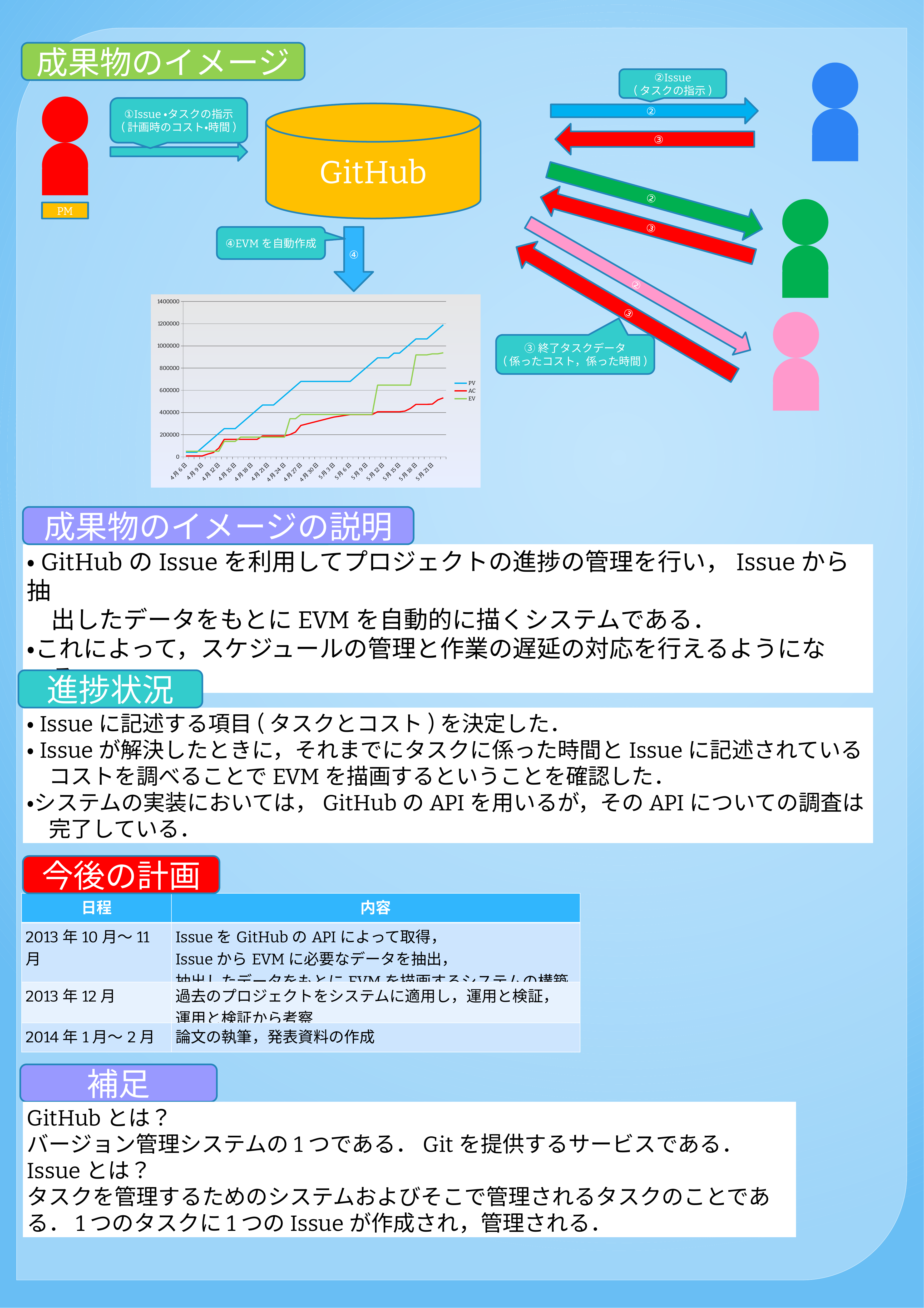

成果物のイメージ

②Issue
(タスクの指示)

②
①Issue・タスクの指示
(計画時のコスト・時間)
GitHub
③

②

PM
③
④EVMを自動作成
④
②

### Chart

| Category |  |  |  |
|---|---|---|---|
| 41005 | 42500.0 | 9250.0 | 51000.0 |
| 41006 | 42500.0 | 9250.0 | 51000.0 |
| 41007 | 42500.0 | 9250.0 | 51000.0 |
| 41008 | 85000.0 | 9250.0 | 51000.0 |
| 41009 | 127500.0 | 26250.0 | 51000.0 |
| 41010 | 170000.0 | 39400.0 | 51000.0 |
| 41011 | 212500.0 | 79305.0 | 51000.0 |
| 41012 | 255000.0 | 158705.0 | 140250.0 |
| 41013 | 255000.0 | 158705.0 | 140250.0 |
| 41014 | 255000.0 | 158705.0 | 140250.0 |
| 41015 | 297500.0 | 158705.0 | 178500.0 |
| 41016 | 340000.0 | 158705.0 | 178500.0 |
| 41017 | 382500.0 | 158705.0 | 178500.0 |
| 41018 | 425000.0 | 158705.0 | 178500.0 |
| 41019 | 467500.0 | 189355.0 | 178500.0 |
| 41020 | 467500.0 | 189355.0 | 178500.0 |
| 41021 | 467500.0 | 189355.0 | 178500.0 |
| 41022 | 510000.0 | 189355.0 | 178500.0 |
| 41023 | 552500.0 | 189355.0 | 178500.0 |
| 41024 | 595000.0 | 201475.0 | 344250.0 |
| 41025 | 637500.0 | 224170.0 | 344250.0 |
| 41026 | 680000.0 | 283840.0 | 382500.0 |
| 41027 | 680000.0 | 296340.0 | 382500.0 |
| 41028 | 680000.0 | 308840.0 | 382500.0 |
| 41029 | 680000.0 | 321340.0 | 382500.0 |
| 41030 | 680000.0 | 333840.0 | 382500.0 |
| 41031 | 680000.0 | 346340.0 | 382500.0 |
| 41032 | 680000.0 | 358840.0 | 382500.0 |
| 41033 | 680000.0 | 366340.0 | 382500.0 |
| 41034 | 680000.0 | 373840.0 | 382500.0 |
| 41035 | 680000.0 | 381340.0 | 382500.0 |
| 41036 | 722500.0 | 381340.0 | 382500.0 |
| 41037 | 765000.0 | 381340.0 | 382500.0 |
| 41038 | 807500.0 | 381340.0 | 382500.0 |
| 41039 | 850000.0 | 381340.0 | 382500.0 |
| 41040 | 892500.0 | 406840.0 | 647063.0 |
| 41041 | 892500.0 | 406840.0 | 647063.0 |
| 41042 | 892500.0 | 406840.0 | 647063.0 |
| 41043 | 935000.0 | 406840.0 | 647063.0 |
| 41044 | 935000.0 | 406840.0 | 647063.0 |
| 41045 | 977500.0 | 413090.0 | 647063.0 |
| 41046 | 1020000.0 | 436890.0 | 647063.0 |
| 41047 | 1062500.0 | 473375.0 | 919063.0 |
| 41048 | 1062500.0 | 473375.0 | 919063.0 |
| 41049 | 1062500.0 | 473375.0 | 919063.0 |
| 41050 | 1105000.0 | 475975.0 | 928626.0 |
| 41051 | 1147500.0 | 513725.0 | 928626.0 |
| 41052 | 1190000.0 | 532100.0 | 938189.0 |
③

③終了タスクデータ
(係ったコスト，係った時間)
成果物のイメージの説明
・GitHubのIssueを利用してプロジェクトの進捗の管理を行い，Issueから抽
　出したデータをもとにEVMを自動的に描くシステムである．
・これによって，スケジュールの管理と作業の遅延の対応を行えるようにな
　る．
進捗状況
・Issueに記述する項目(タスクとコスト)を決定した．
・Issueが解決したときに，それまでにタスクに係った時間とIssueに記述されている
　コストを調べることでEVMを描画するということを確認した．
・システムの実装においては，GitHubのAPIを用いるが，そのAPIについての調査は
　完了している．
今後の計画
| 日程 | 内容 |
| --- | --- |
| 2013年10月～11月 | IssueをGitHubのAPIによって取得， IssueからEVMに必要なデータを抽出， 抽出したデータをもとにEVMを描画するシステムの構築 |
| 2013年12月 | 過去のプロジェクトをシステムに適用し，運用と検証， 運用と検証から考察 |
| 2014年1月～2月 | 論文の執筆，発表資料の作成 |
補足
GitHubとは？
バージョン管理システムの1つである．Gitを提供するサービスである．
Issueとは？
タスクを管理するためのシステムおよびそこで管理されるタスクのことである．1つのタスクに1つのIssueが作成され，管理される．